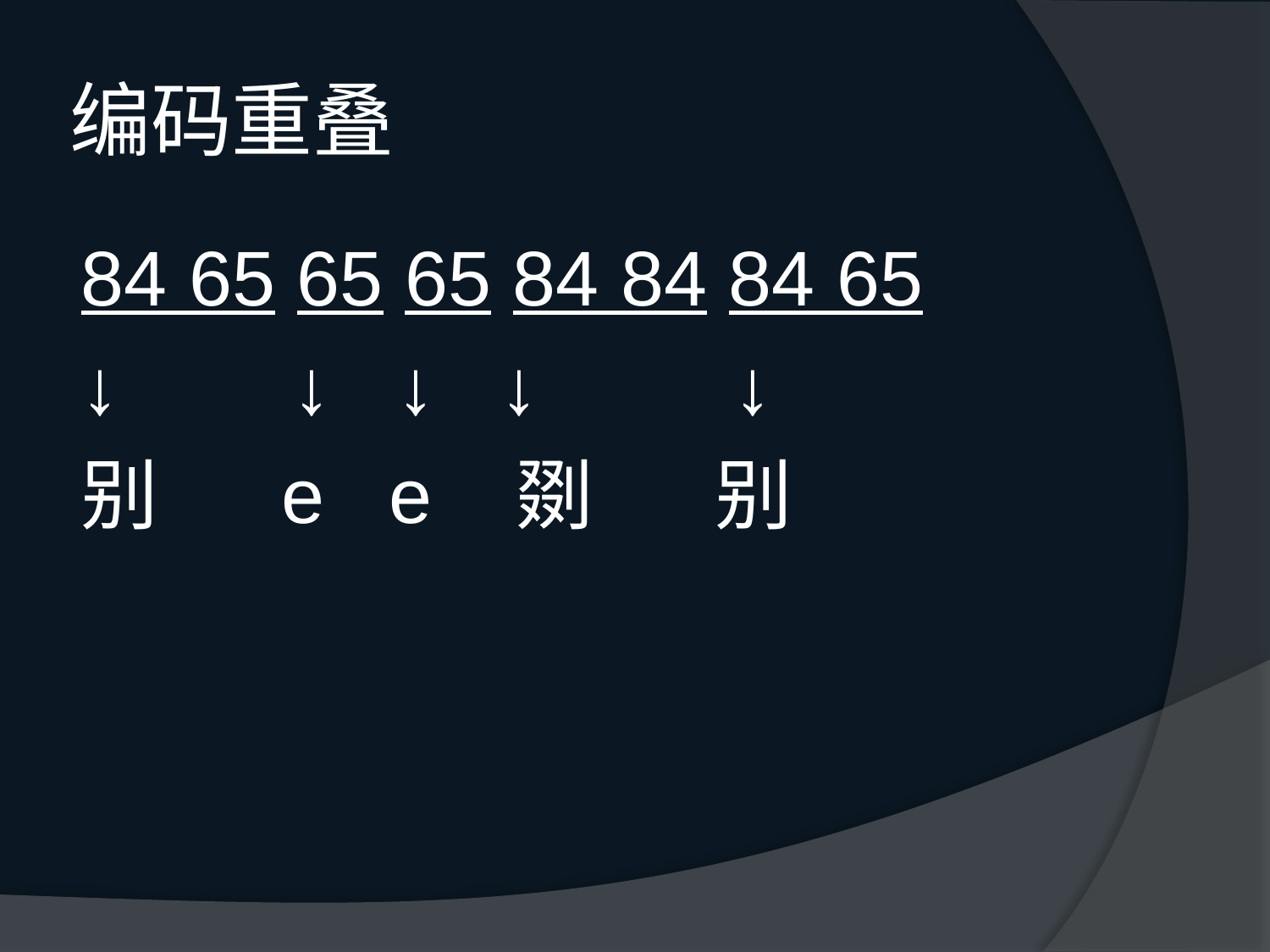

# 编码重叠
84 65 65 65 84 84 84 65
↓        ↓   ↓   ↓         ↓
别      e   e   剟       别